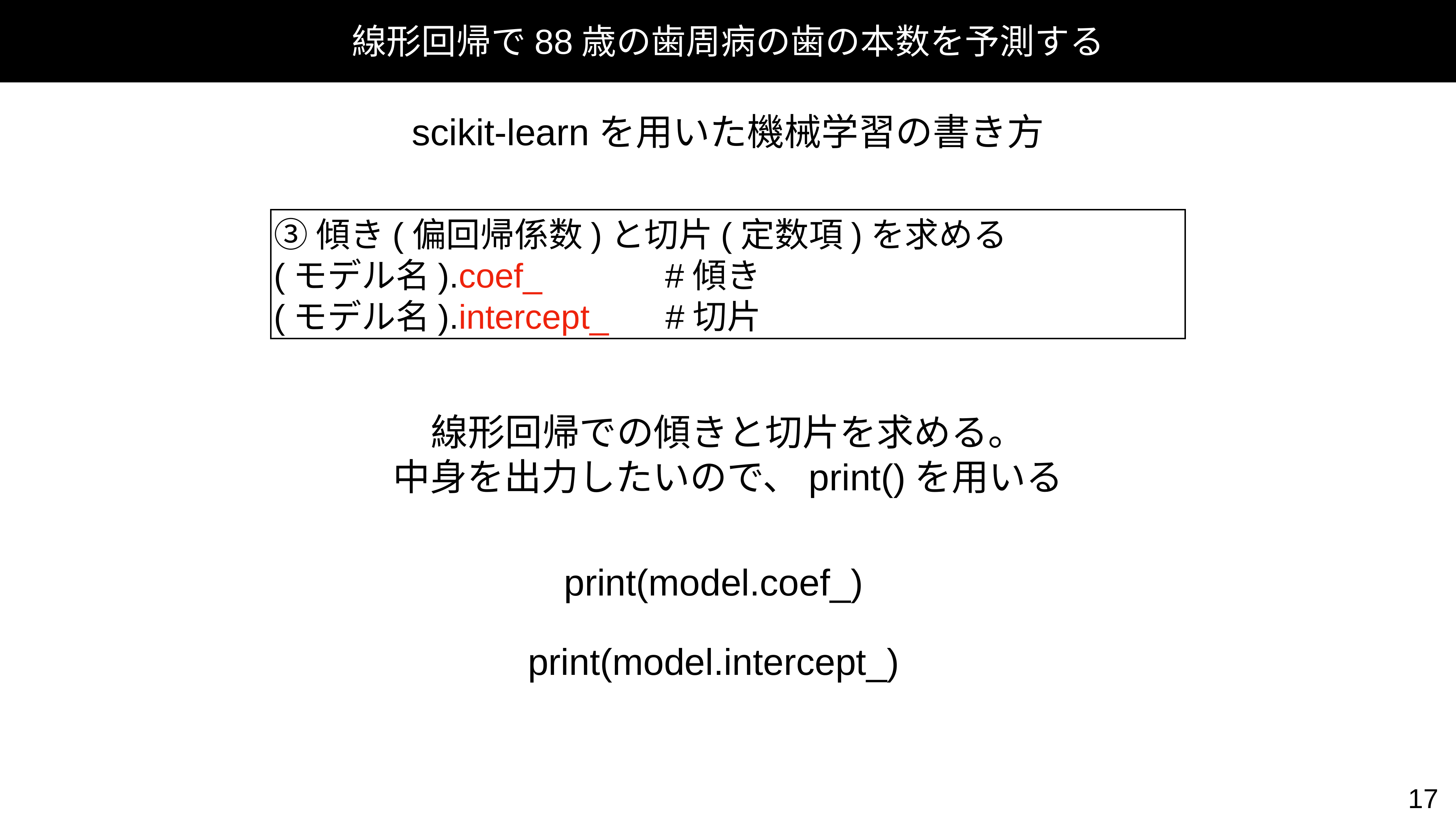

線形回帰で88歳の歯周病の歯の本数を予測する
scikit-learnを用いた機械学習の書き方
③傾き(偏回帰係数)と切片(定数項)を求める
(モデル名).coef_             #傾き
(モデル名).intercept_      #切片
線形回帰での傾きと切片を求める。
中身を出力したいので、print()を用いる
print(model.coef_)
print(model.intercept_)
17